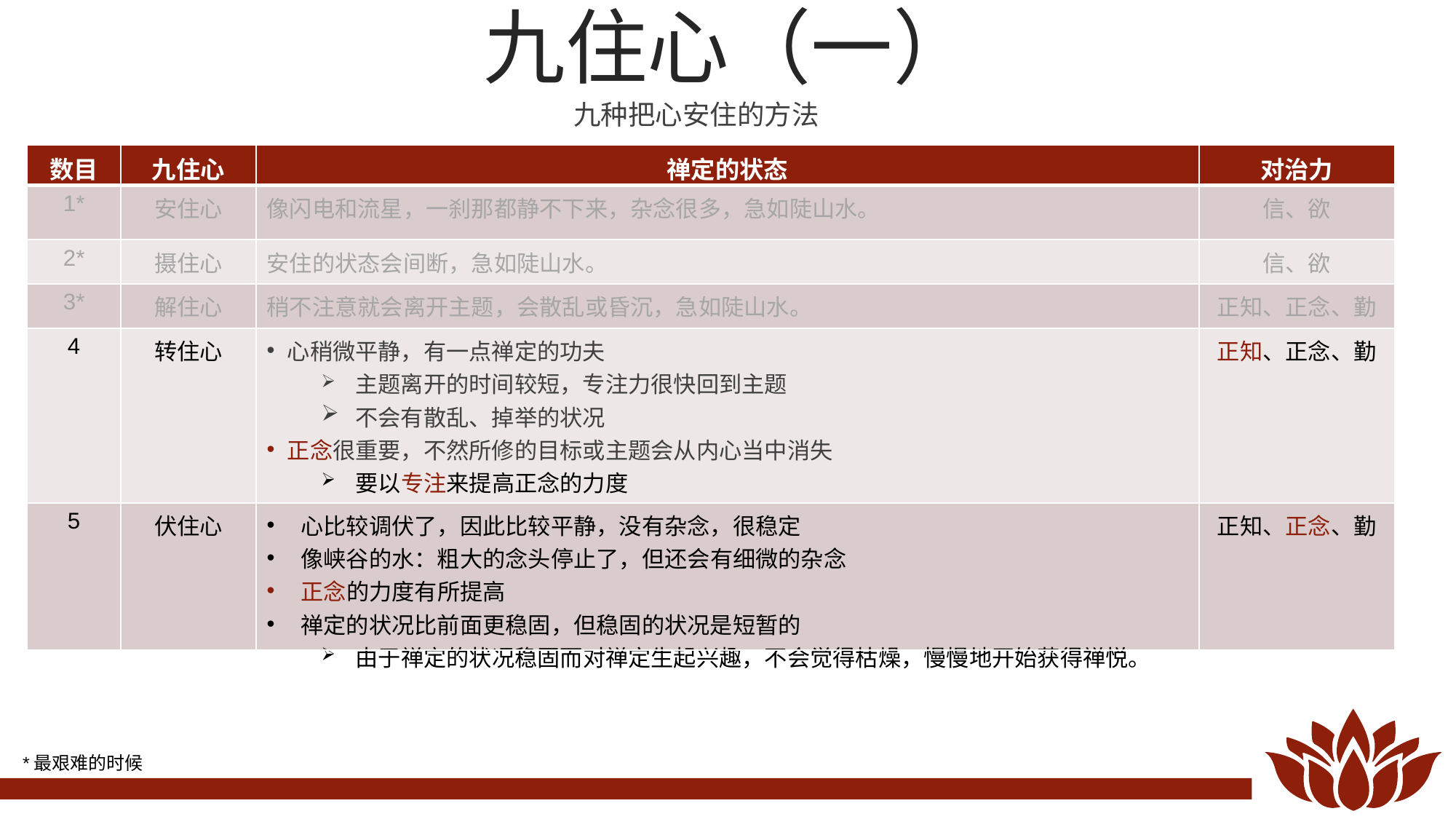

九住心（一）
九种把心安住的方法
| 数目 | 九住心 | 禅定的状态 | 对治力 |
| --- | --- | --- | --- |
| 1\* | 安住心 | 像闪电和流星，一刹那都静不下来，杂念很多，急如陡山水。 | 信、欲 |
| 2\* | 摄住心 | 安住的状态会间断，急如陡山水。 | 信、欲 |
| 3\* | 解住心 | 稍不注意就会离开主题，会散乱或昏沉，急如陡山水。 | 正知、正念、勤 |
| 4 | 转住心 | 心稍微平静，有一点禅定的功夫 主题离开的时间较短，专注力很快回到主题 不会有散乱、掉举的状况 正念很重要，不然所修的目标或主题会从内心当中消失 要以专注来提高正念的力度 内心的所缘境（即所修的法）虽然模糊，但能够保持，不会完全消失 | 正知、正念、勤 |
| 5 | 伏住心 | 心比较调伏了，因此比较平静，没有杂念，很稳定 像峡谷的水：粗大的念头停止了，但还会有细微的杂念 正念的力度有所提高 禅定的状况比前面更稳固，但稳固的状况是短暂的 由于禅定的状况稳固而对禅定生起兴趣，不会觉得枯燥，慢慢地开始获得禅悦。 | 正知、正念、勤 |
*最艰难的时候